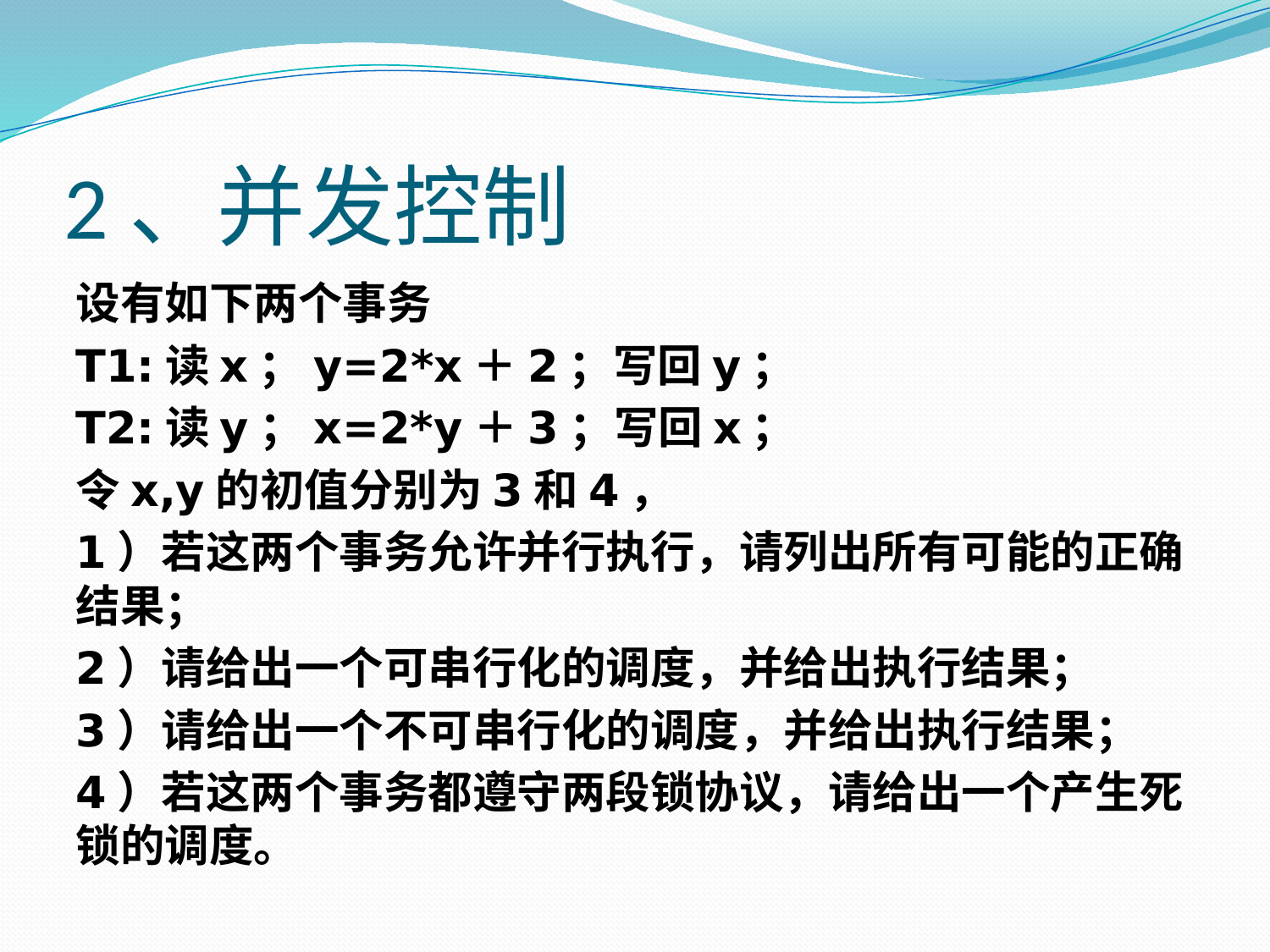

# 2、并发控制
设有如下两个事务
T1:读x；y=2*x＋2；写回y；
T2:读y；x=2*y＋3；写回x；
令x,y的初值分别为3和4，
1）若这两个事务允许并行执行，请列出所有可能的正确结果；
2）请给出一个可串行化的调度，并给出执行结果；
3）请给出一个不可串行化的调度，并给出执行结果；
4）若这两个事务都遵守两段锁协议，请给出一个产生死锁的调度。